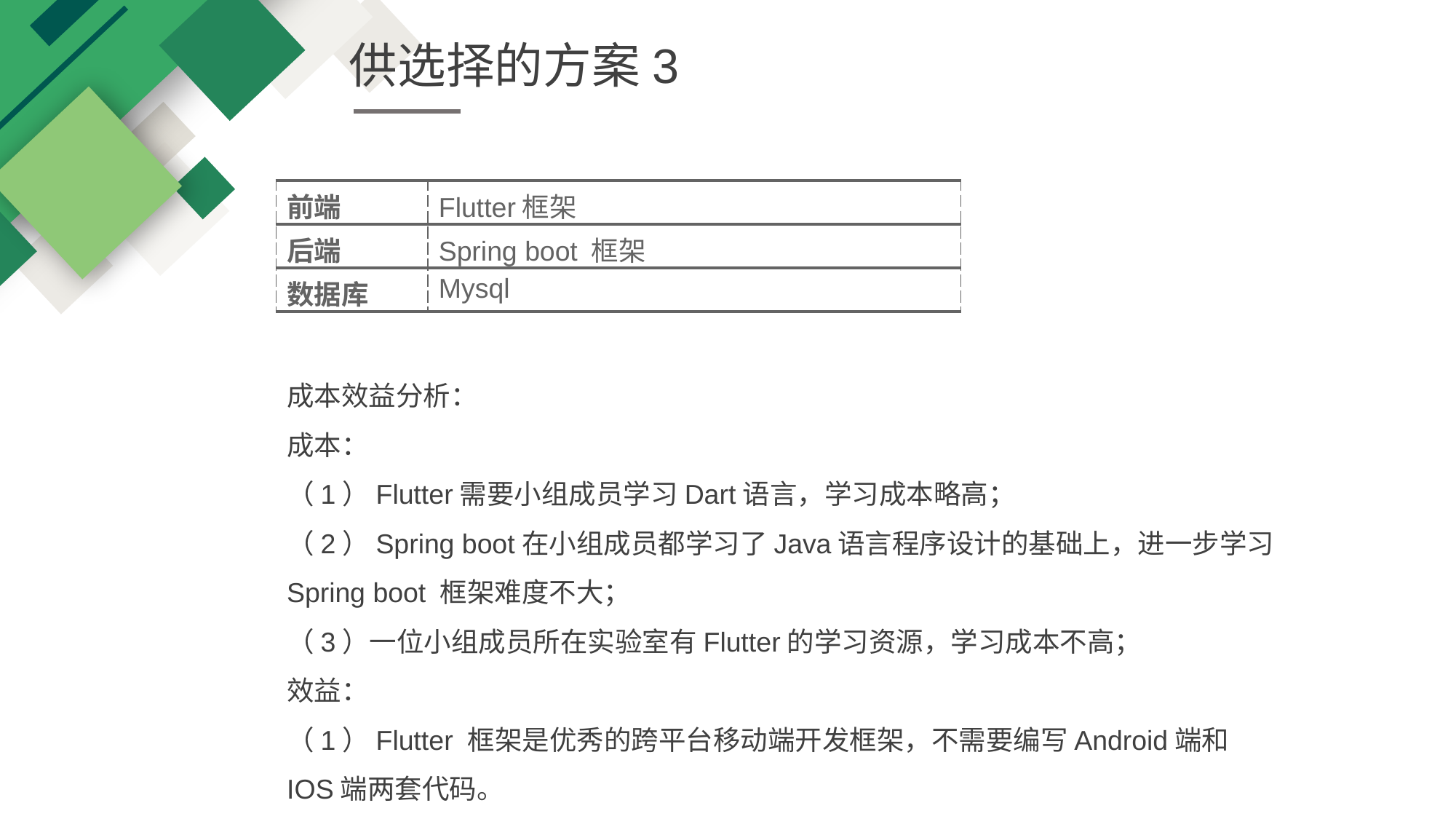

供选择的方案3
| 前端 | Flutter框架 |
| --- | --- |
| 后端 | Spring boot 框架 |
| 数据库 | Mysql |
成本效益分析：
成本：
（1）Flutter需要小组成员学习Dart语言，学习成本略高；
（2）Spring boot在小组成员都学习了Java语言程序设计的基础上，进一步学习Spring boot 框架难度不大；
（3）一位小组成员所在实验室有Flutter的学习资源，学习成本不高；
效益：
（1）Flutter 框架是优秀的跨平台移动端开发框架，不需要编写Android端和IOS端两套代码。